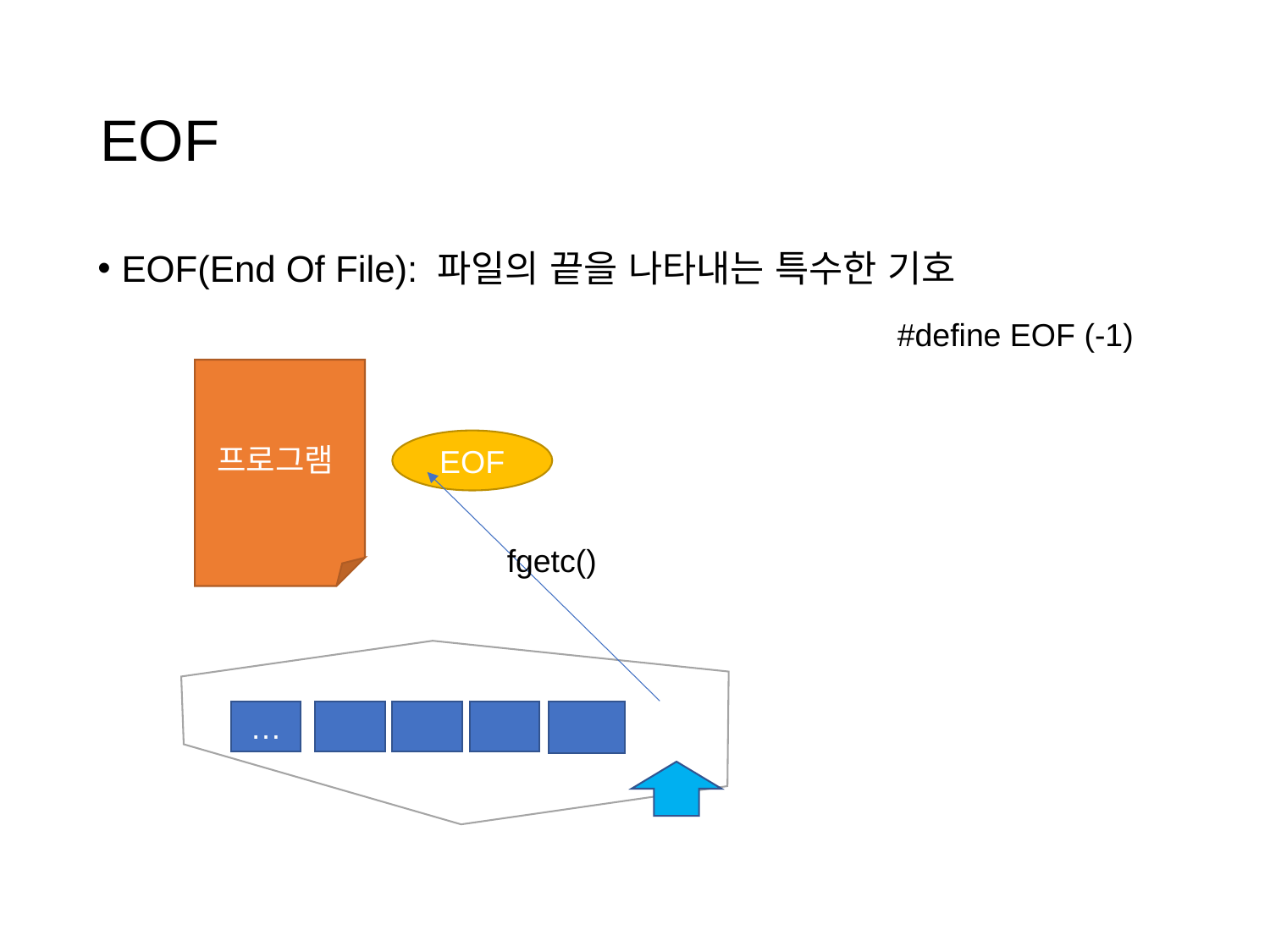

# EOF
EOF(End Of File): 파일의 끝을 나타내는 특수한 기호
#define EOF (-1)
프로그램
EOF
fgetc()

…